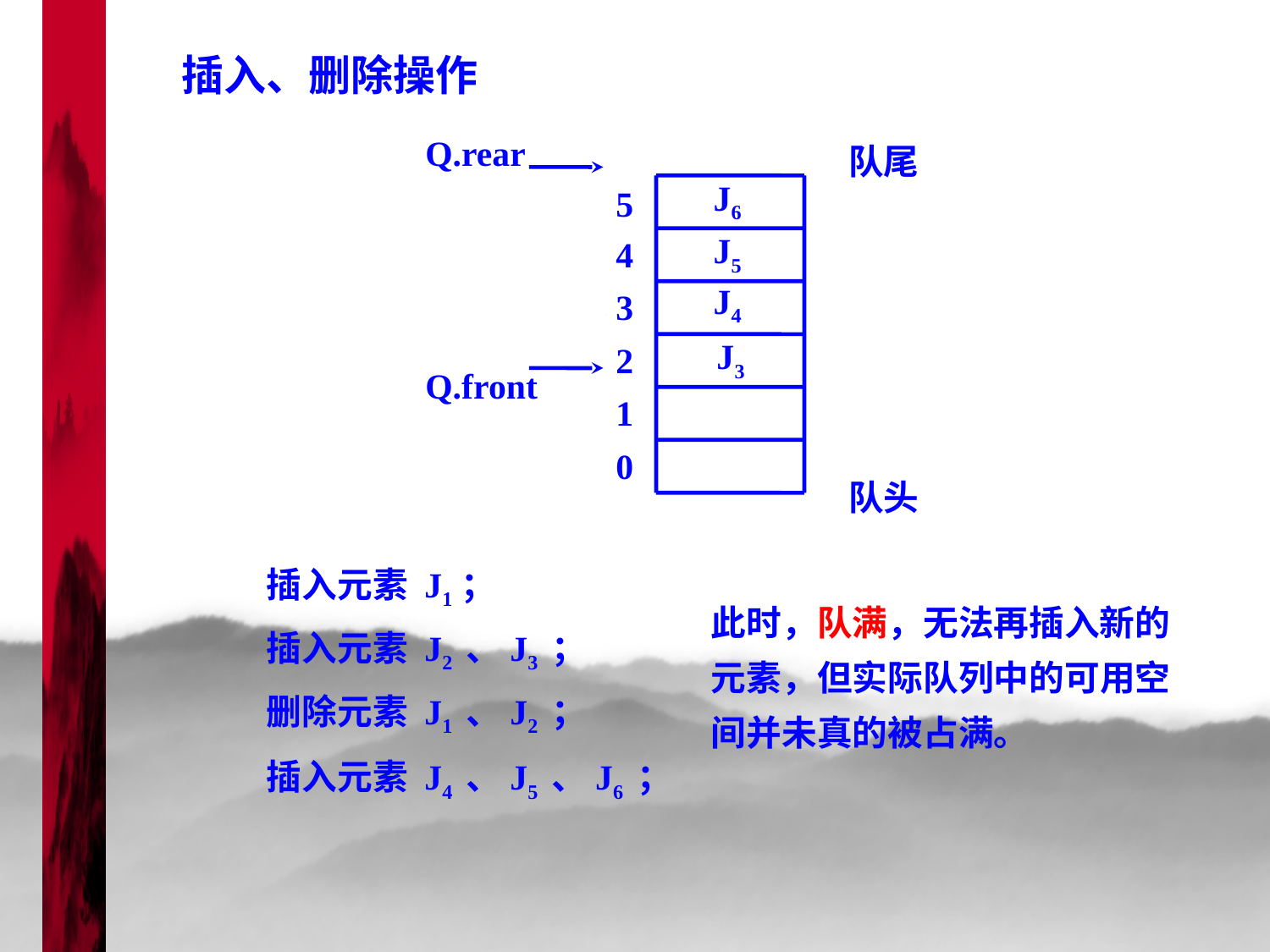

插入、删除操作
Q.rear

J6
J5

J4
队尾
5

4

3

2

1

Q.rear
0

Q.front

队头
Q.rear

J3

J2
Q.front

Q.rear

J1
插入元素 J1；
此时，队满，无法再插入新的元素，但实际队列中的可用空间并未真的被占满。
插入元素 J2 、J3 ；
删除元素 J1 、J2 ；
插入元素 J4 、J5 、J6 ；